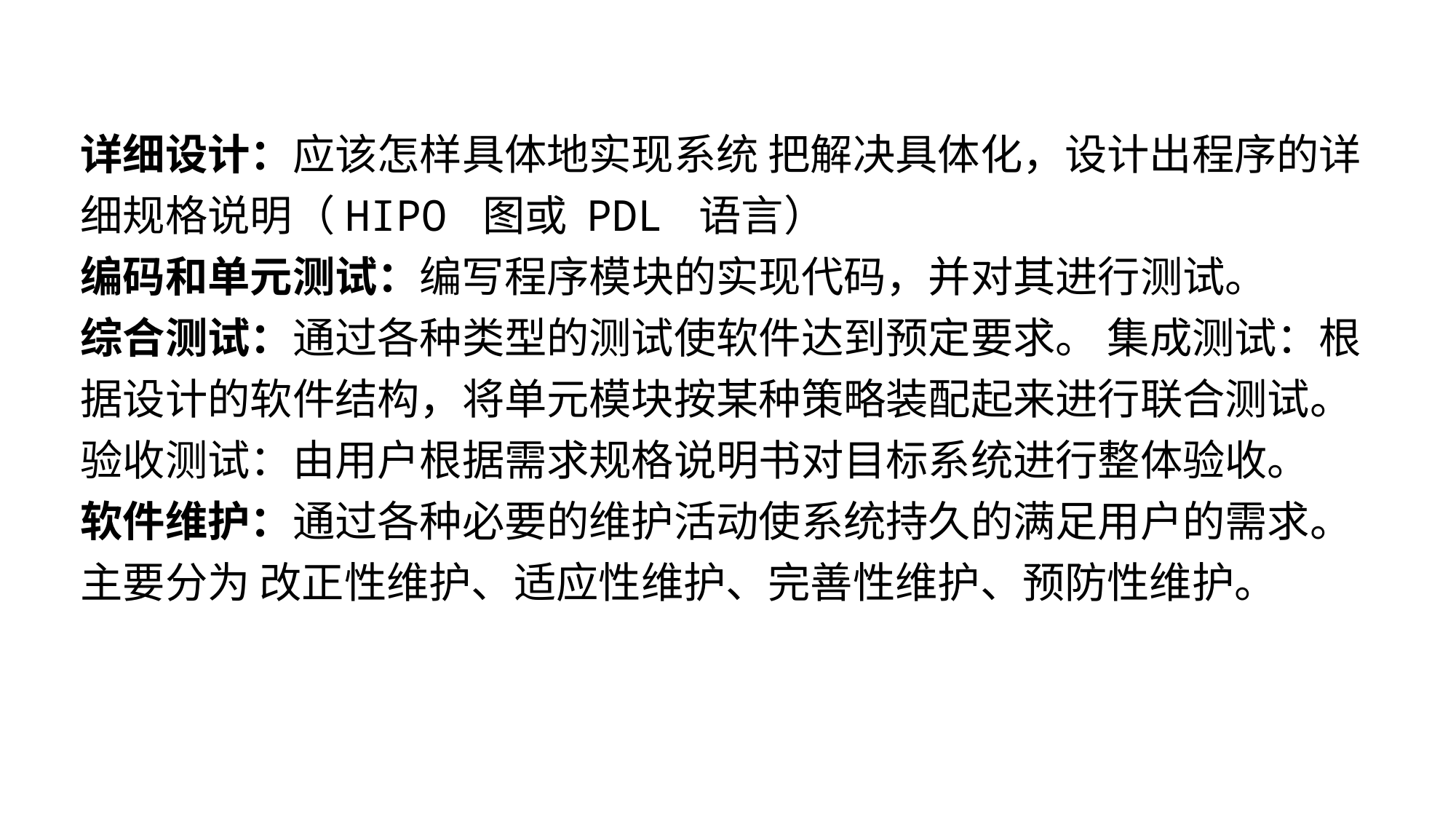

详细设计：应该怎样具体地实现系统 把解决具体化，设计出程序的详细规格说明（HIPO 图或 PDL 语言）
编码和单元测试：编写程序模块的实现代码，并对其进行测试。
综合测试：通过各种类型的测试使软件达到预定要求。 集成测试：根据设计的软件结构，将单元模块按某种策略装配起来进行联合测试。 验收测试：由用户根据需求规格说明书对目标系统进行整体验收。
软件维护：通过各种必要的维护活动使系统持久的满足用户的需求。主要分为 改正性维护、适应性维护、完善性维护、预防性维护。